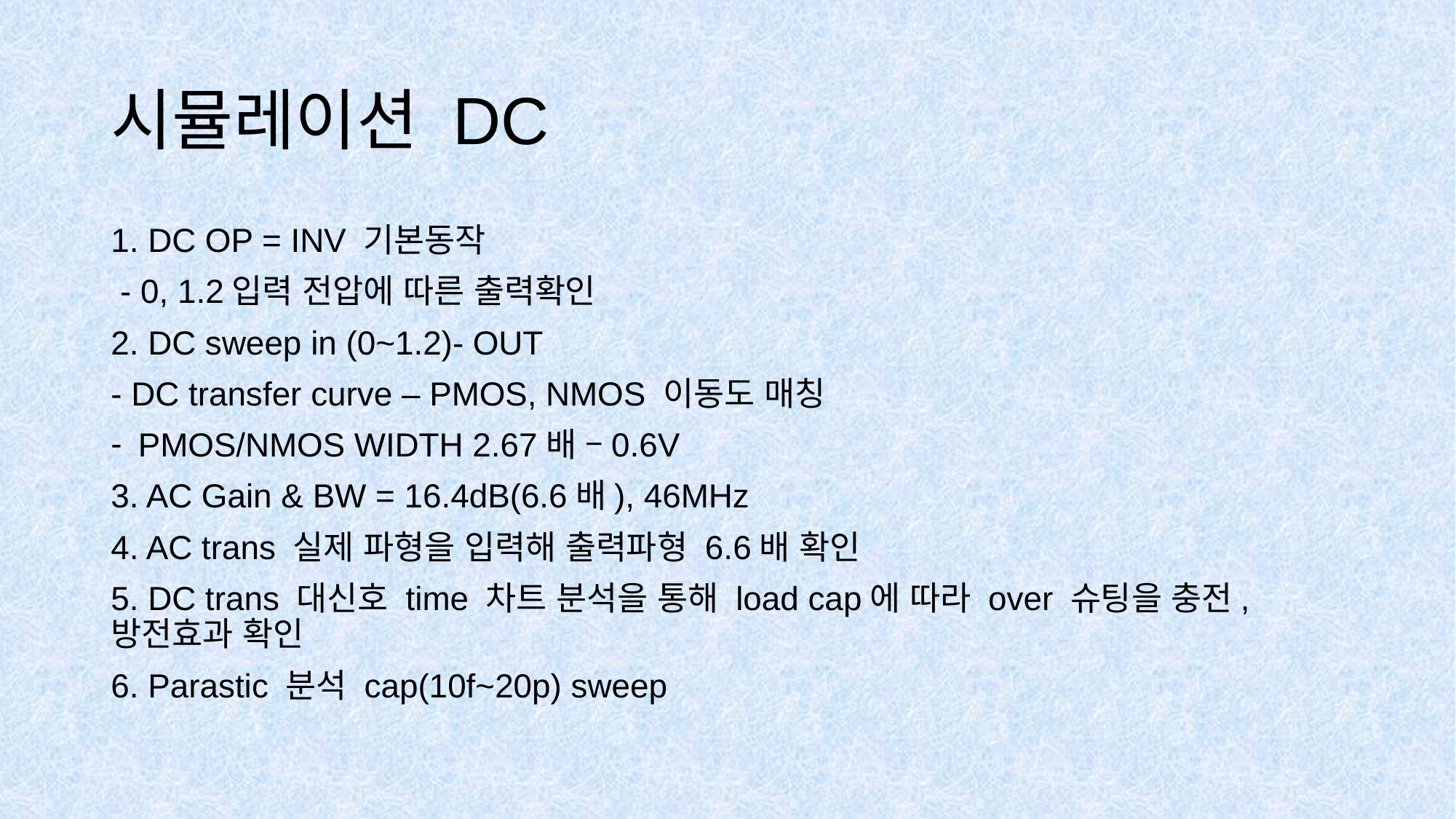

# 시뮬레이션 DC
1. DC OP = INV 기본동작
 - 0, 1.2입력 전압에 따른 출력확인
2. DC sweep in (0~1.2)- OUT
- DC transfer curve – PMOS, NMOS 이동도 매칭
PMOS/NMOS WIDTH 2.67배 –0.6V
3. AC Gain & BW = 16.4dB(6.6배), 46MHz
4. AC trans 실제 파형을 입력해 출력파형 6.6배 확인
5. DC trans 대신호 time 차트 분석을 통해 load cap에 따라 over 슈팅을 충전, 방전효과 확인
6. Parastic 분석 cap(10f~20p) sweep